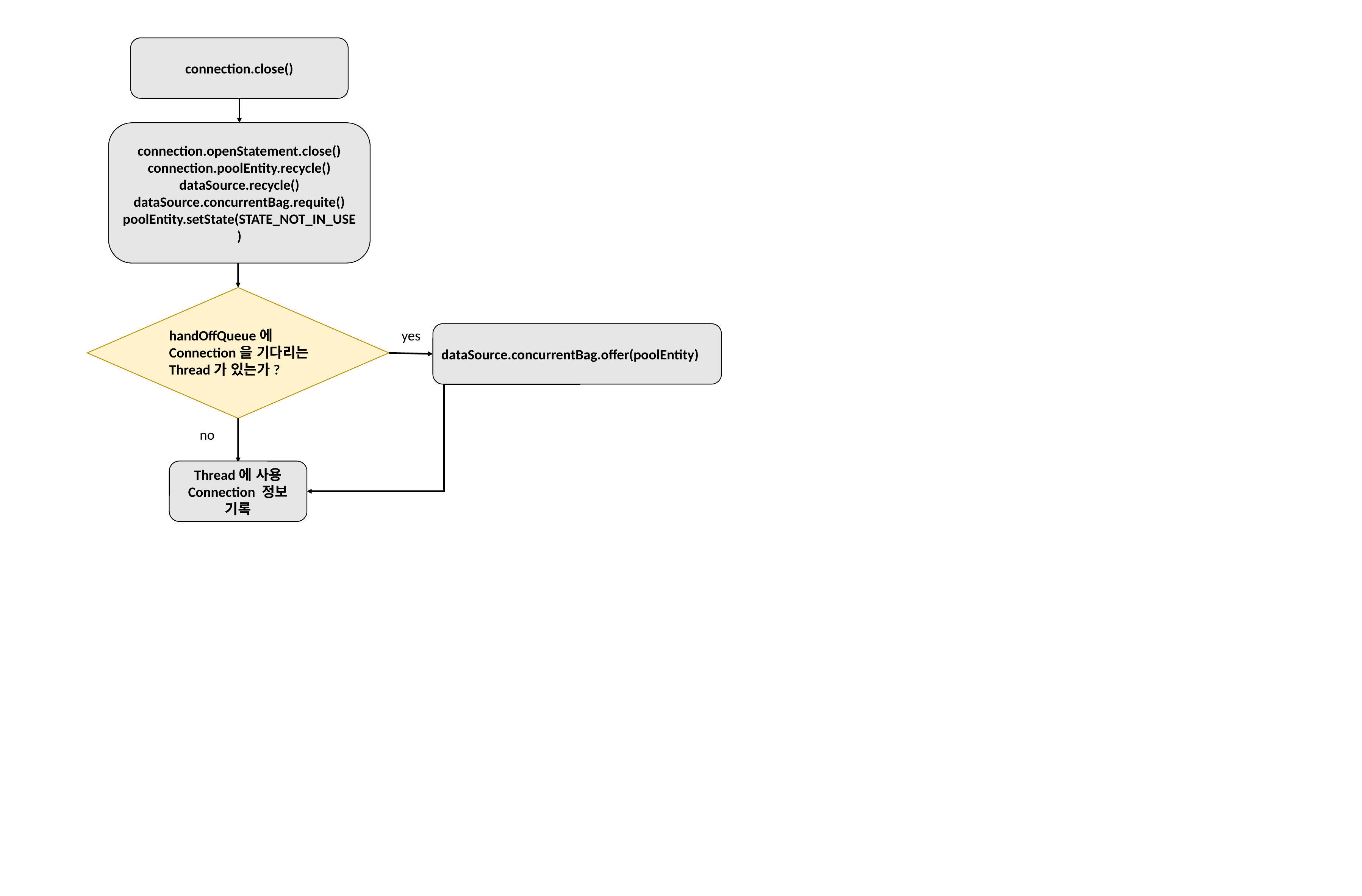

connection.close()
connection.openStatement.close()
connection.poolEntity.recycle()
dataSource.recycle()
dataSource.concurrentBag.requite()
poolEntity.setState(STATE_NOT_IN_USE)

handOffQueue에 Connection을 기다리는 Thread가 있는가?
yes
dataSource.concurrentBag.offer(poolEntity)
no
Thread에 사용 Connection 정보 기록